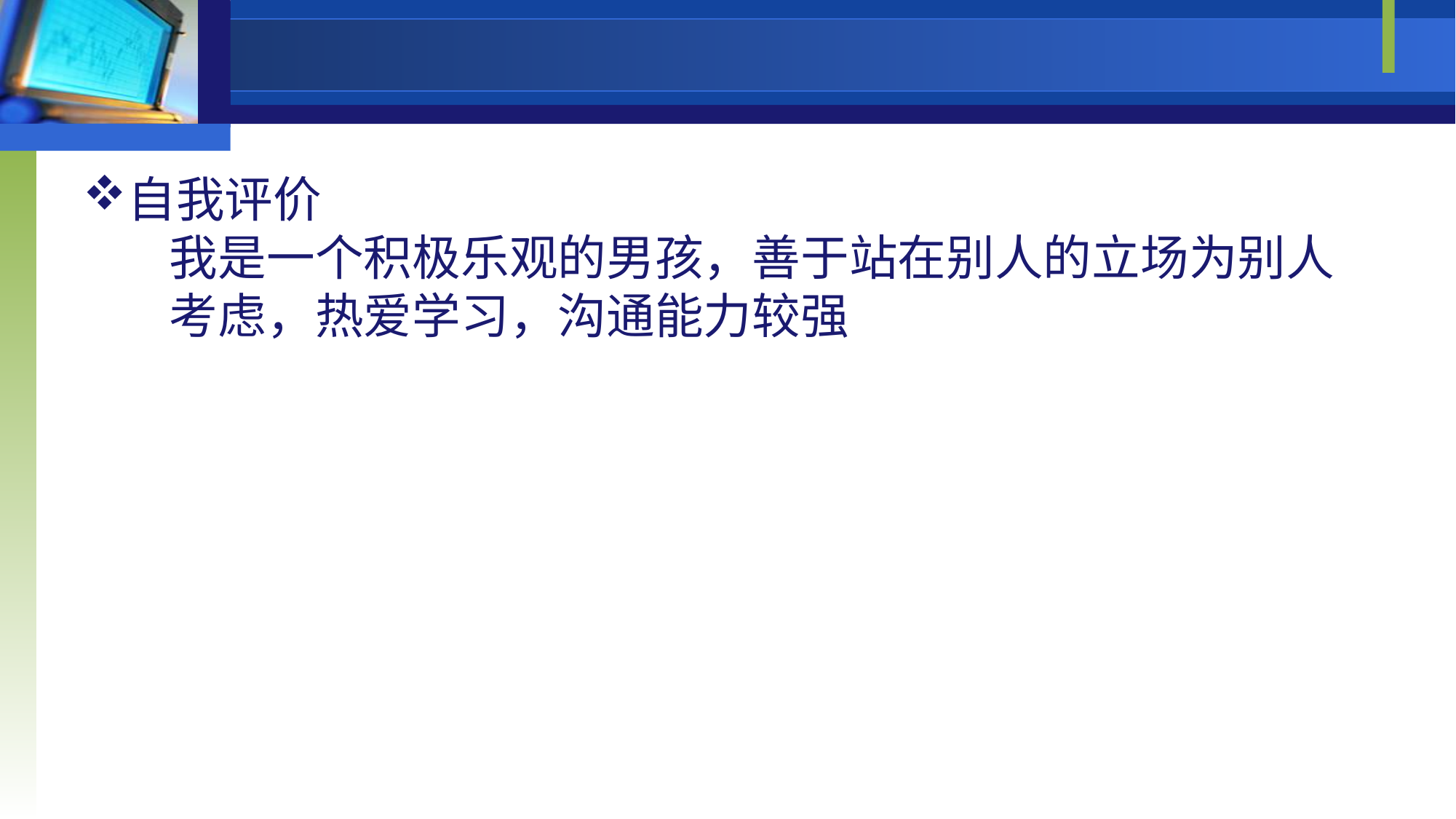

自我评价
我是一个积极乐观的男孩，善于站在别人的立场为别人考虑，热爱学习，沟通能力较强